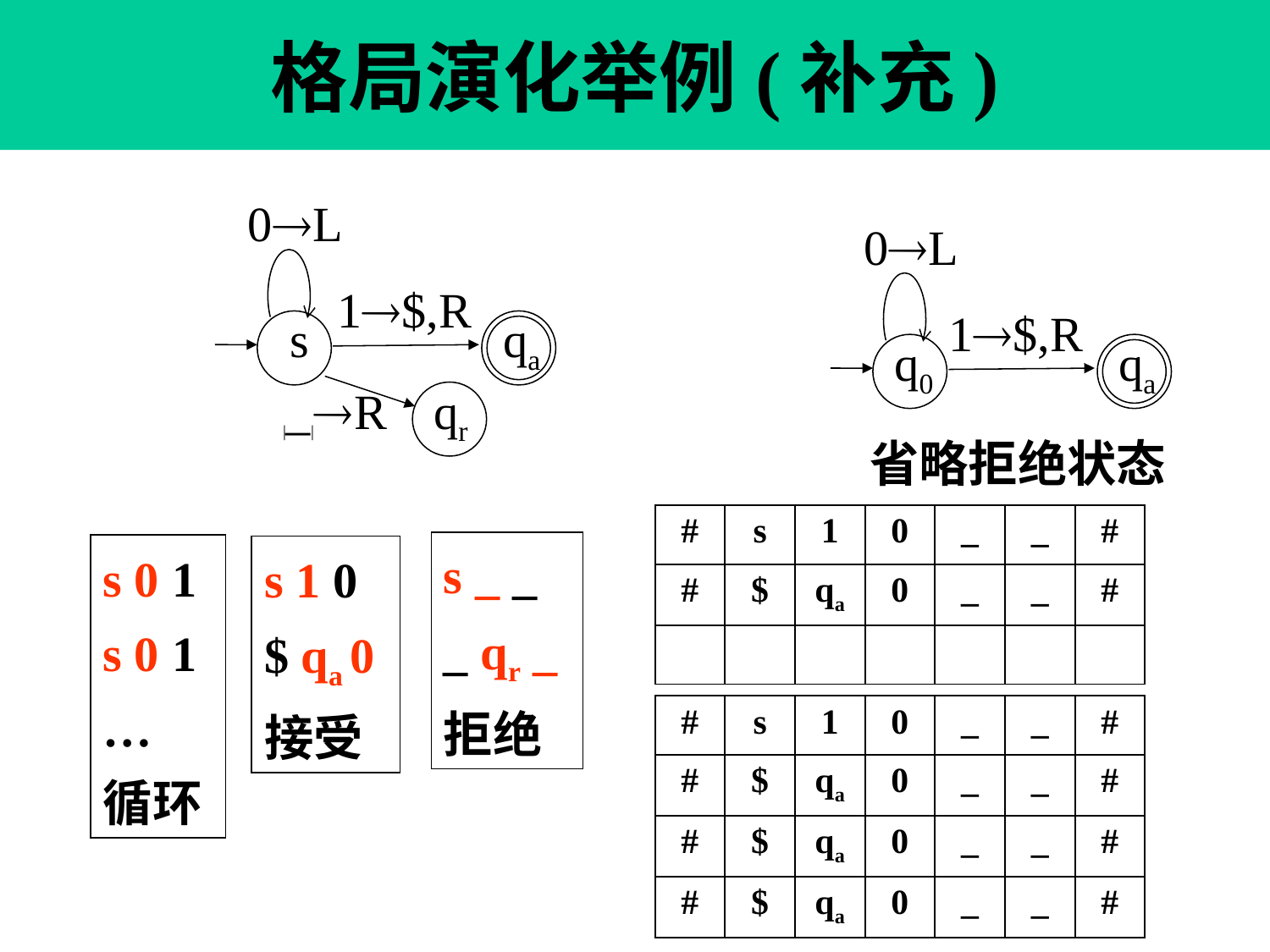

# 格局演化举例(补充)
0→L

1→$,R
 s
qa

qr
|_|→R

0→L

1→$,R
q0
qa

省略拒绝状态
| # | s | 1 | 0 | \_ | \_ | # |
| --- | --- | --- | --- | --- | --- | --- |
| # | $ | qa | 0 | \_ | \_ | # |
|  |  |  |  |  |  |  |
s _ _
_ qr _
拒绝
s 0 1
s 0 1
…
循环
s 1 0
$ qa 0
接受
| # | s | 1 | 0 | \_ | \_ | # |
| --- | --- | --- | --- | --- | --- | --- |
| # | $ | qa | 0 | \_ | \_ | # |
| # | $ | qa | 0 | \_ | \_ | # |
| # | $ | qa | 0 | \_ | \_ | # |